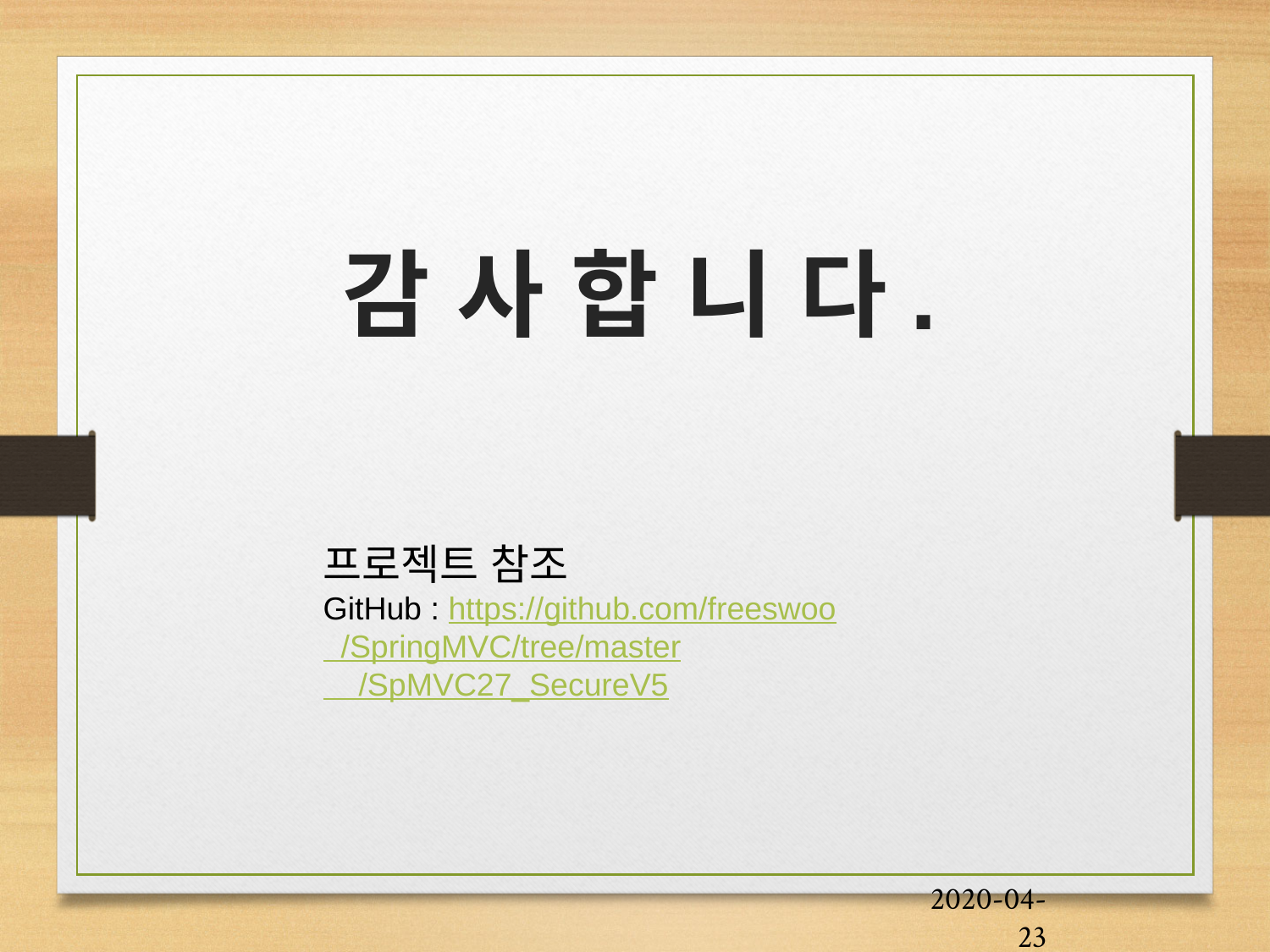

감 사 합 니 다.
프로젝트 참조
GitHub : https://github.com/freeswoo
		  /SpringMVC/tree/master
	  	  /SpMVC27_SecureV5
2020-04-23